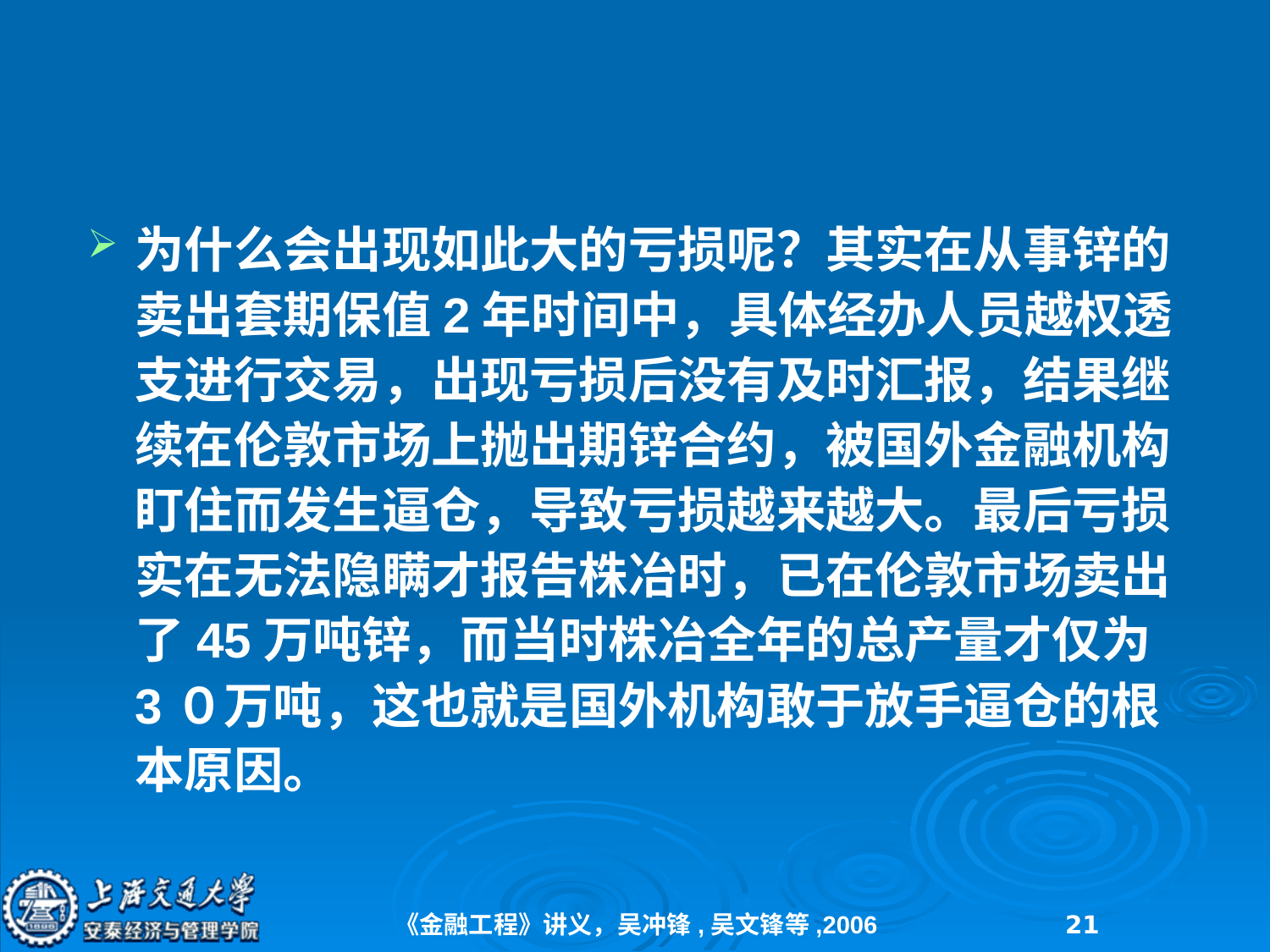

#
为什么会出现如此大的亏损呢？其实在从事锌的卖出套期保值2年时间中，具体经办人员越权透支进行交易，出现亏损后没有及时汇报，结果继续在伦敦市场上抛出期锌合约，被国外金融机构盯住而发生逼仓，导致亏损越来越大。最后亏损实在无法隐瞒才报告株冶时，已在伦敦市场卖出了45万吨锌，而当时株冶全年的总产量才仅为3０万吨，这也就是国外机构敢于放手逼仓的根本原因。